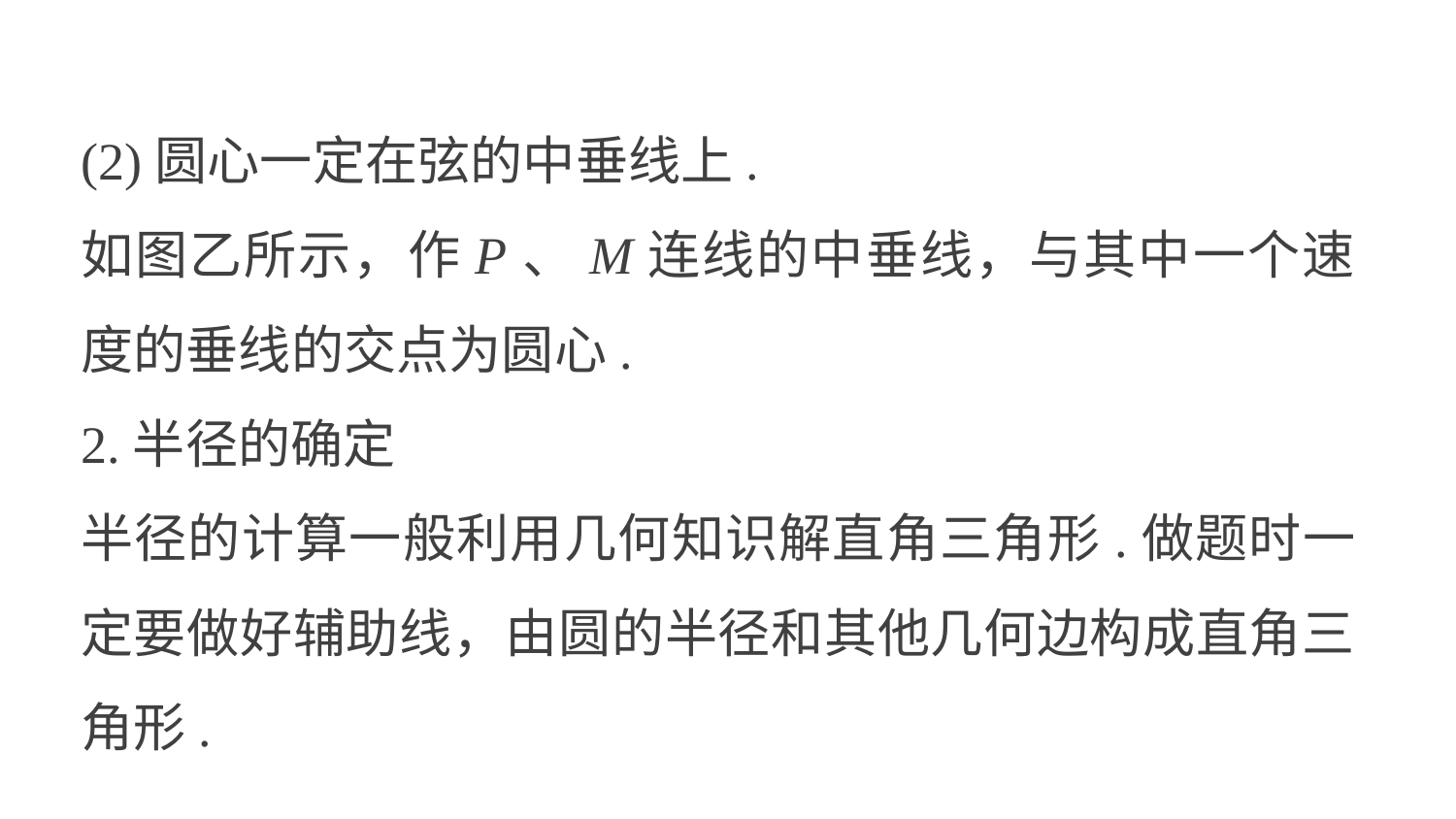

(2)圆心一定在弦的中垂线上.
如图乙所示，作P、M连线的中垂线，与其中一个速度的垂线的交点为圆心.
2.半径的确定
半径的计算一般利用几何知识解直角三角形.做题时一定要做好辅助线，由圆的半径和其他几何边构成直角三角形.